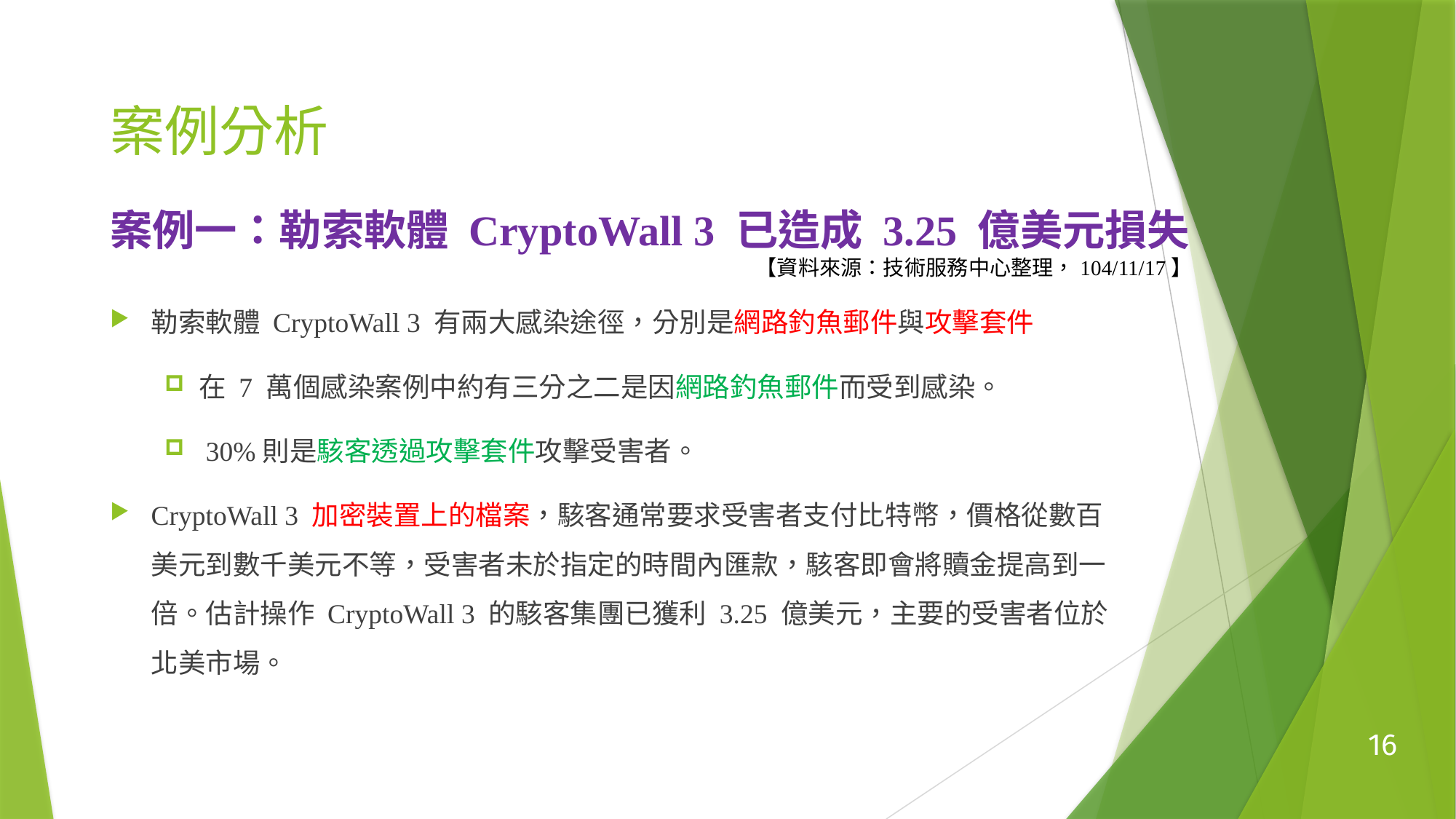

案例分析
案例一：勒索軟體 CryptoWall 3 已造成 3.25 億美元損失
【資料來源：技術服務中心整理，104/11/17】
勒索軟體 CryptoWall 3 有兩大感染途徑，分別是網路釣魚郵件與攻擊套件
在 7 萬個感染案例中約有三分之二是因網路釣魚郵件而受到感染。
 30%則是駭客透過攻擊套件攻擊受害者。
CryptoWall 3 加密裝置上的檔案，駭客通常要求受害者支付比特幣，價格從數百美元到數千美元不等，受害者未於指定的時間內匯款，駭客即會將贖金提高到一倍。估計操作 CryptoWall 3 的駭客集團已獲利 3.25 億美元，主要的受害者位於北美市場。
16